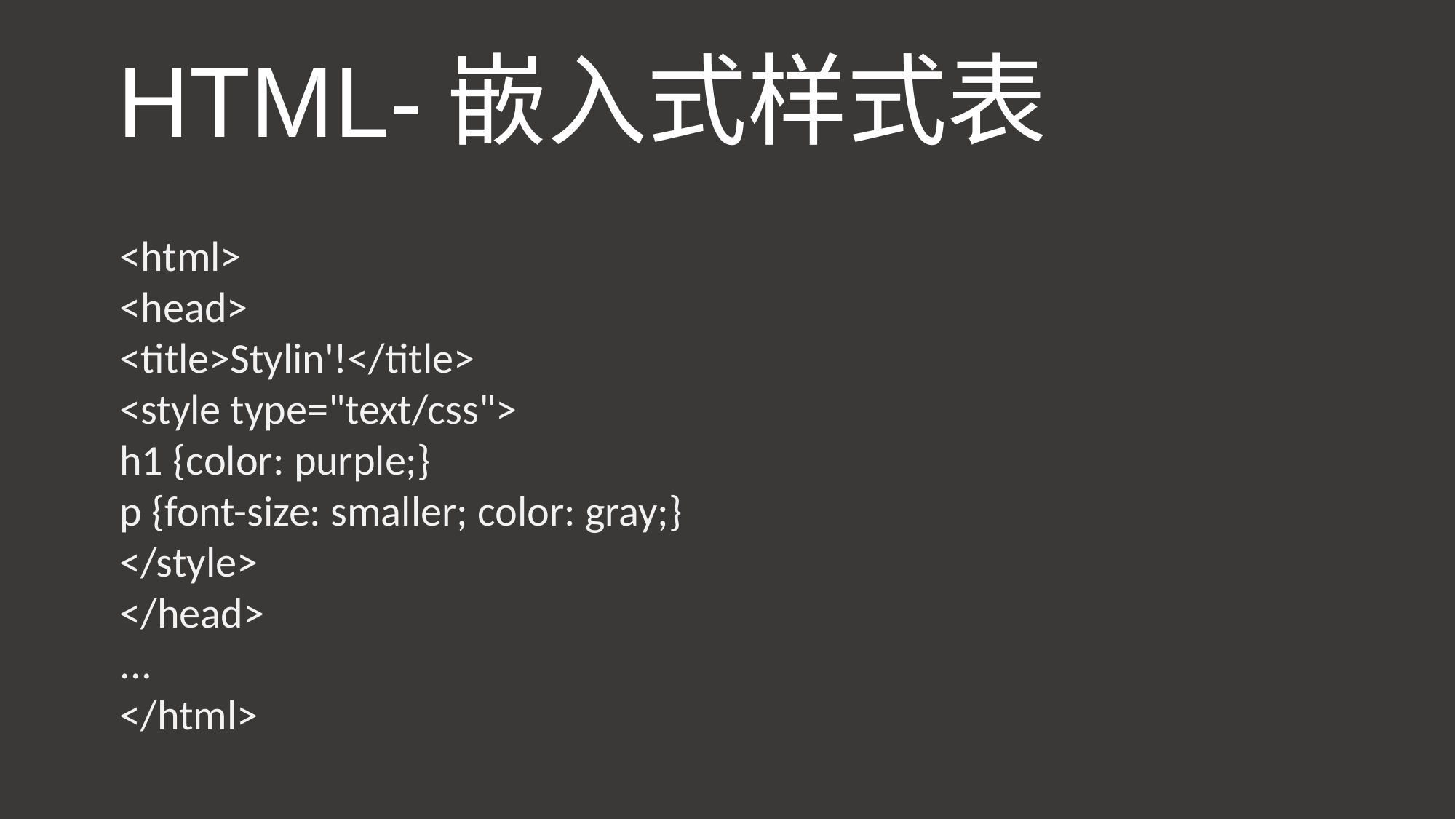

HTML-嵌入式样式表
<html>
<head>
<title>Stylin'!</title>
<style type="text/css">
h1 {color: purple;}
p {font-size: smaller; color: gray;}
</style>
</head>
...
</html>